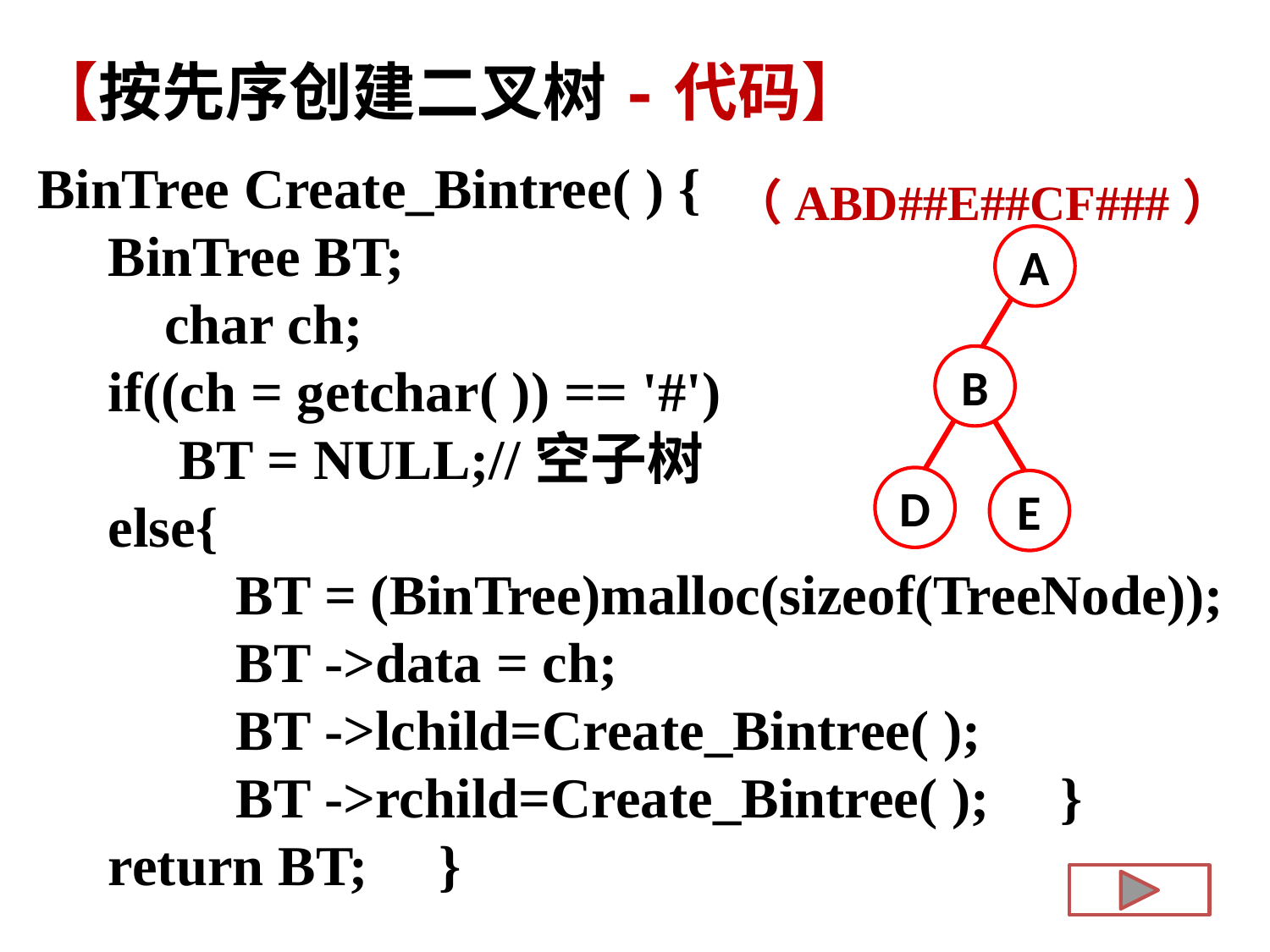

【按先序创建二叉树-代码】
（ABD##E##CF###）
BinTree Create_Bintree( ) {
     BinTree BT;
	char ch;
     if((ch = getchar( )) == '#')
	 BT = NULL;//空子树
     else{
              BT = (BinTree)malloc(sizeof(TreeNode));
              BT ->data = ch;
              BT ->lchild=Create_Bintree( );
              BT ->rchild=Create_Bintree( );     }
     return BT;     }
A
B
D
E